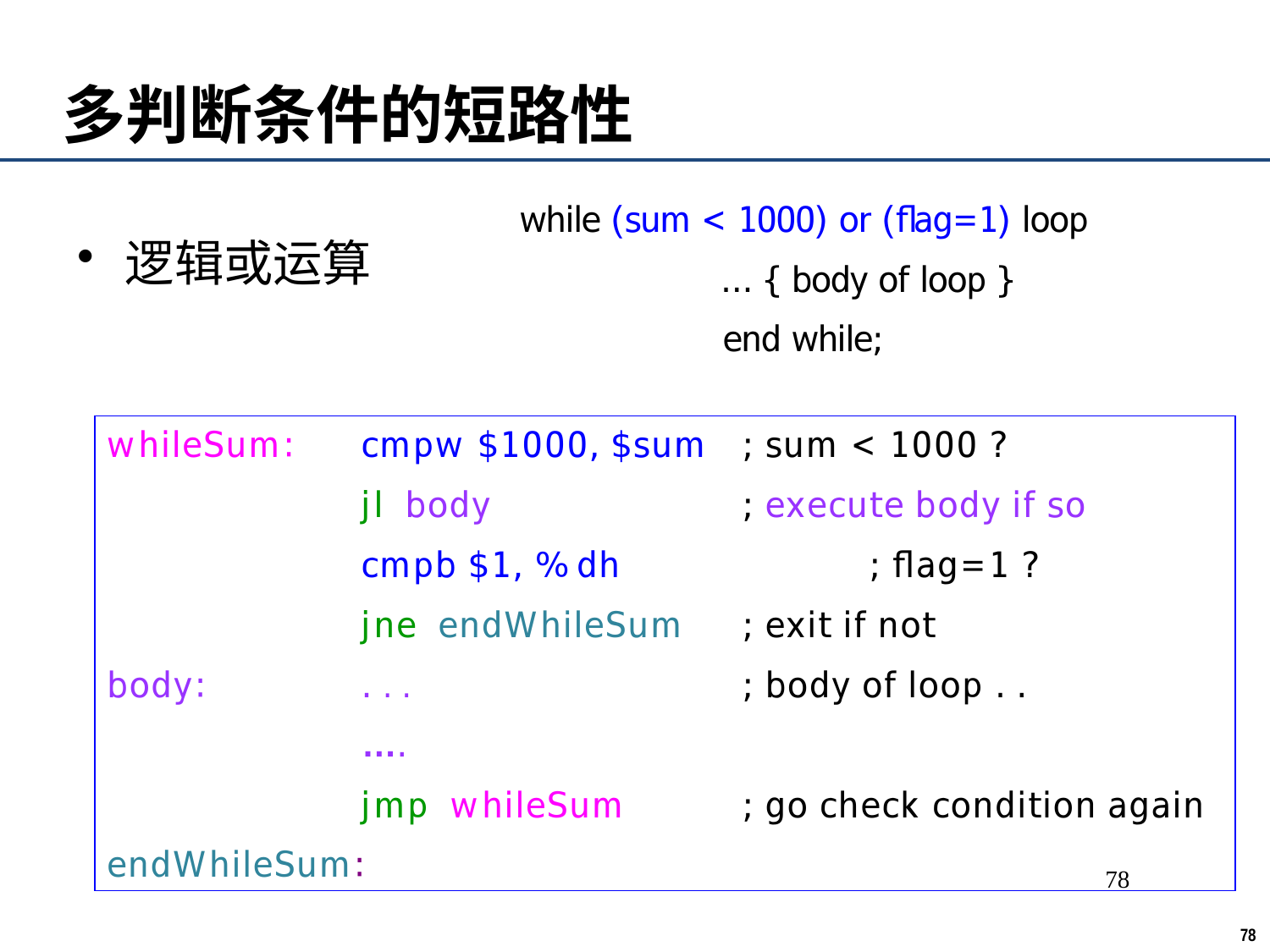

# 多判断条件的短路性
while (sum < 1000) or (flag=1) loop
	... { body of loop }
end while;
逻辑或运算

whileSum:  	cmpw $1000, $sum 	; sum < 1000 ?
		jl  body 		; execute body if so
		cmpb $1, %dh 		; flag=1 ?
		jne  endWhileSum 	; exit if not
body:		. . . 			; body of loop . .
		….
		jmp  whileSum 	; go check condition again
endWhileSum:
78